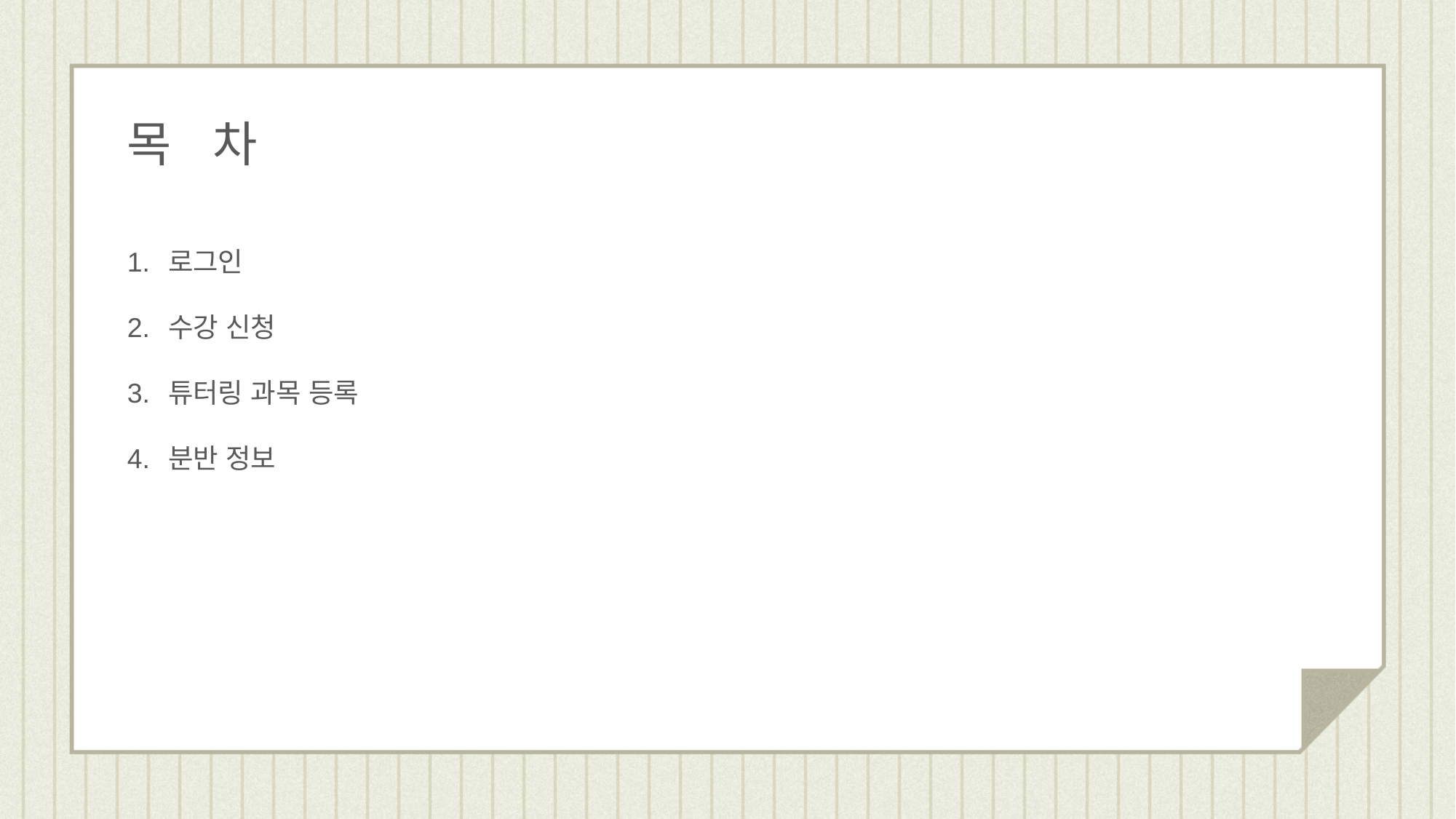

목   차
로그인

수강 신청

튜터링 과목 등록

분반 정보